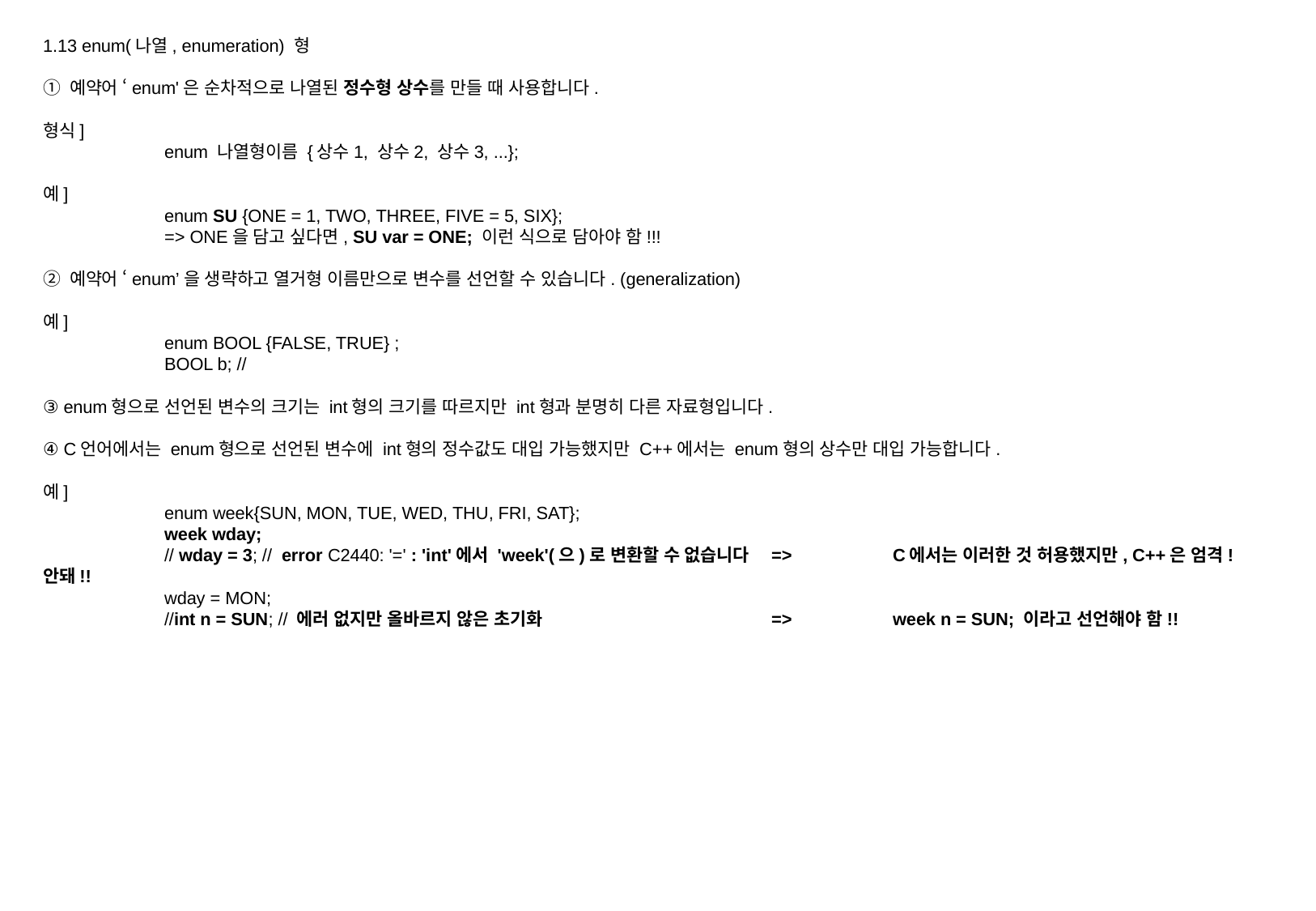

1.13 enum(나열, enumeration) 형

① 예약어 ‘enum'은 순차적으로 나열된 정수형 상수를 만들 때 사용합니다.

형식]
	enum 나열형이름 {상수1, 상수2, 상수3, ...};

예]
	enum SU {ONE = 1, TWO, THREE, FIVE = 5, SIX};
	=> ONE을 담고 싶다면, SU var = ONE; 이런 식으로 담아야 함!!!

② 예약어 ‘enum’을 생략하고 열거형 이름만으로 변수를 선언할 수 있습니다. (generalization)

예]
	enum BOOL {FALSE, TRUE} ;
	BOOL b; //

③ enum형으로 선언된 변수의 크기는 int형의 크기를 따르지만 int형과 분명히 다른 자료형입니다.

④ C언어에서는 enum형으로 선언된 변수에 int형의 정수값도 대입 가능했지만 C++에서는 enum형의 상수만 대입 가능합니다.

예]
	enum week{SUN, MON, TUE, WED, THU, FRI, SAT};
	week wday;
	// wday = 3; //  error C2440: '=' : 'int'에서 'week'(으)로 변환할 수 없습니다	=>	C에서는 이러한 것 허용했지만, C++은 엄격! 안돼!!
	wday = MON;
	//int n = SUN; // 에러 없지만 올바르지 않은 초기화		=>	week n = SUN; 이라고 선언해야 함!!